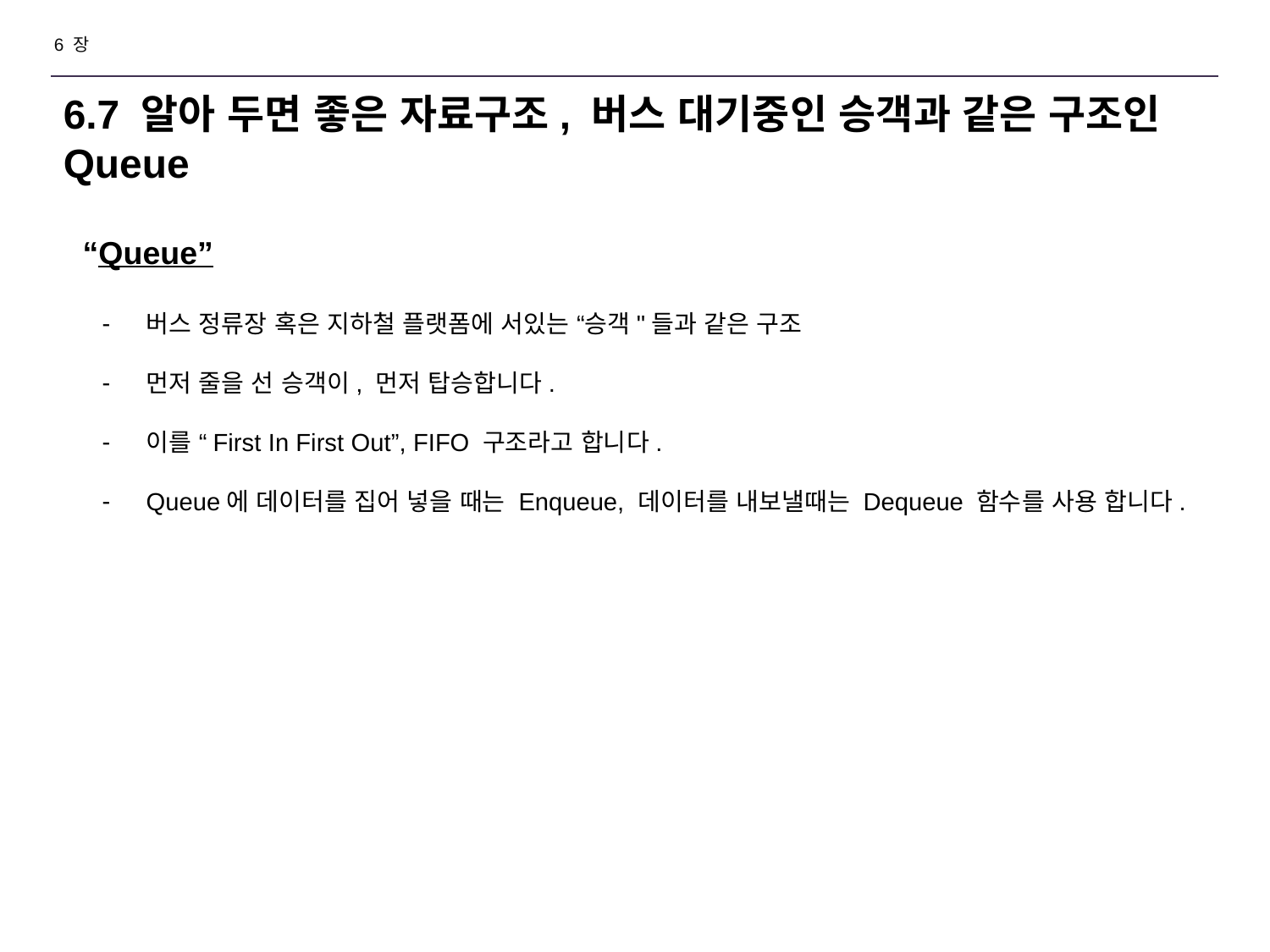

6 장
# 6.7 알아 두면 좋은 자료구조, 버스 대기중인 승객과 같은 구조인 Queue
“Queue”

버스 정류장 혹은 지하철 플랫폼에 서있는 “승객"들과 같은 구조

먼저 줄을 선 승객이, 먼저 탑승합니다.

이를 “First In First Out”, FIFO 구조라고 합니다.

Queue에 데이터를 집어 넣을 때는 Enqueue, 데이터를 내보낼때는 Dequeue 함수를 사용 합니다.